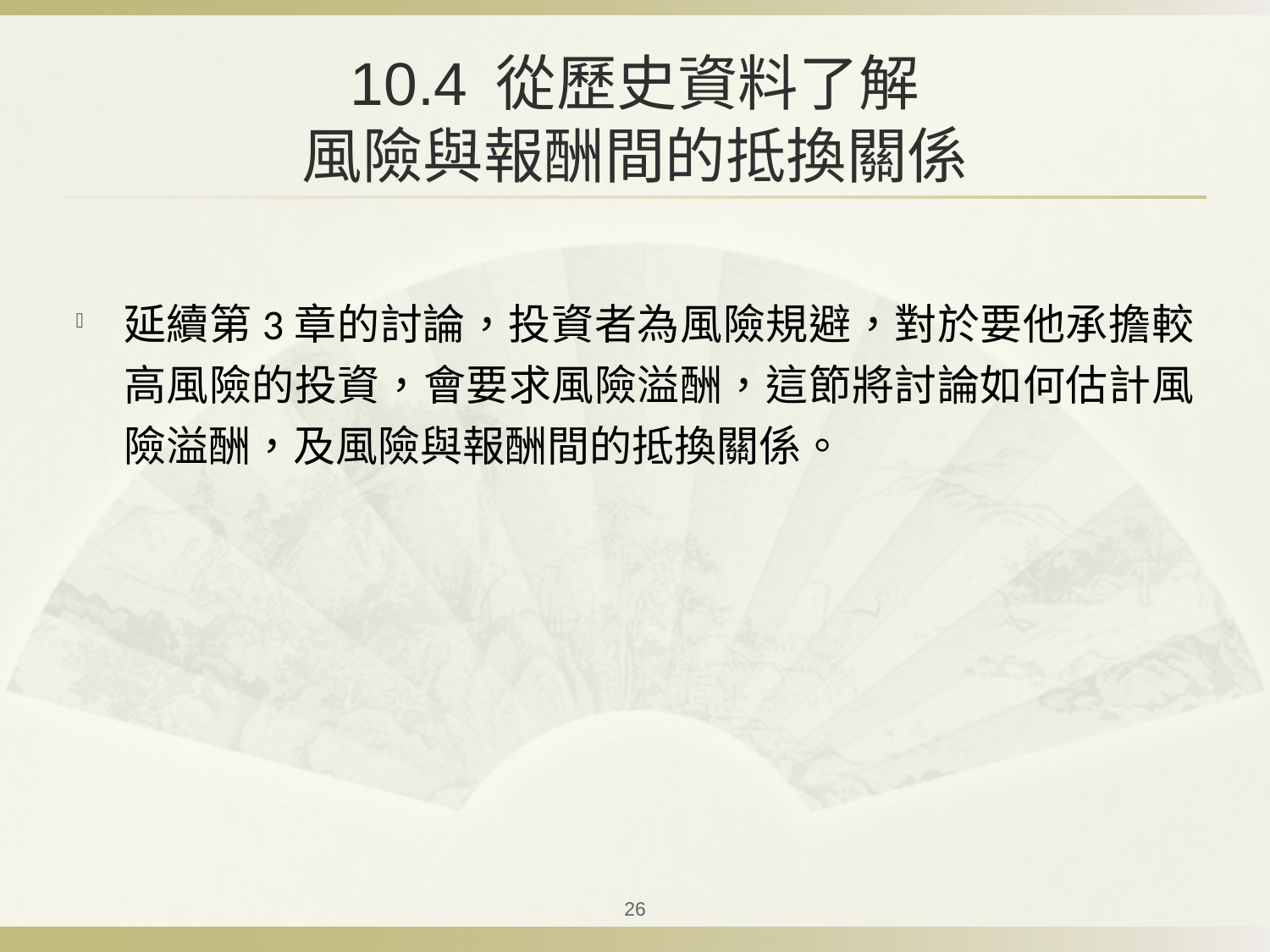

# 10.4 從歷史資料了解 風險與報酬間的抵換關係

延續第3章的討論，投資者為風險規避，對於要他承擔較高風險的投資，會要求風險溢酬，這節將討論如何估計風險溢酬，及風險與報酬間的抵換關係。
26